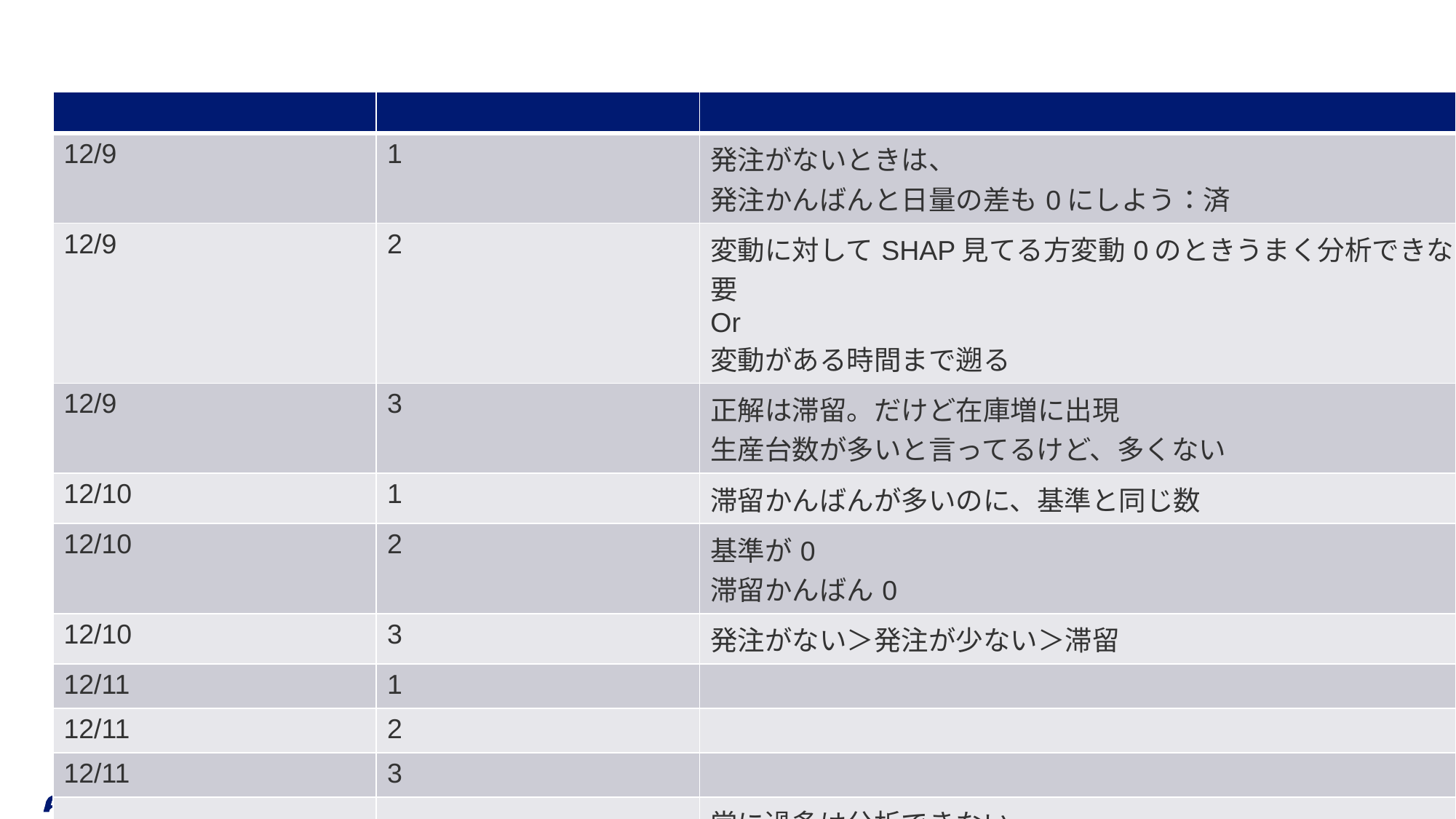

|  |  |  |
| --- | --- | --- |
| 12/9 | 1 | 発注がないときは、 発注かんばんと日量の差も0にしよう：済 |
| 12/9 | 2 | 変動に対してSHAP見てる方変動0のときうまく分析できない・過去の変動が必要 Or 変動がある時間まで遡る |
| 12/9 | 3 | 正解は滞留。だけど在庫増に出現 生産台数が多いと言ってるけど、多くない |
| 12/10 | 1 | 滞留かんばんが多いのに、基準と同じ数 |
| 12/10 | 2 | 基準が0 滞留かんばん0 |
| 12/10 | 3 | 発注がない＞発注が少ない＞滞留 |
| 12/11 | 1 |  |
| 12/11 | 2 |  |
| 12/11 | 3 |  |
|  |  | 常に過多は分析できない 間口は0or1にする：済 |
January 20, 2025